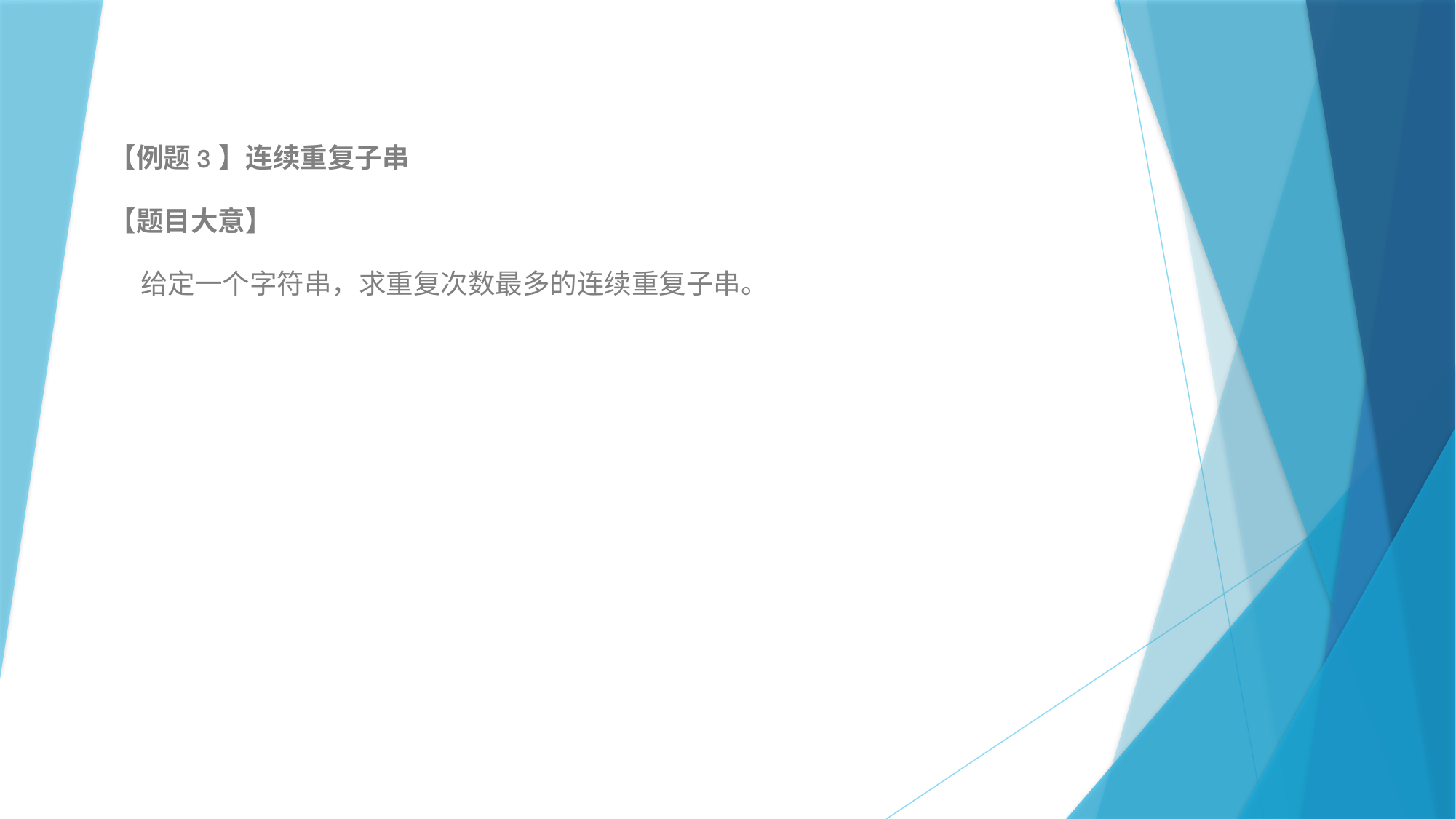

【例题3】连续重复子串
【题目大意】
给定一个字符串，求重复次数最多的连续重复子串。